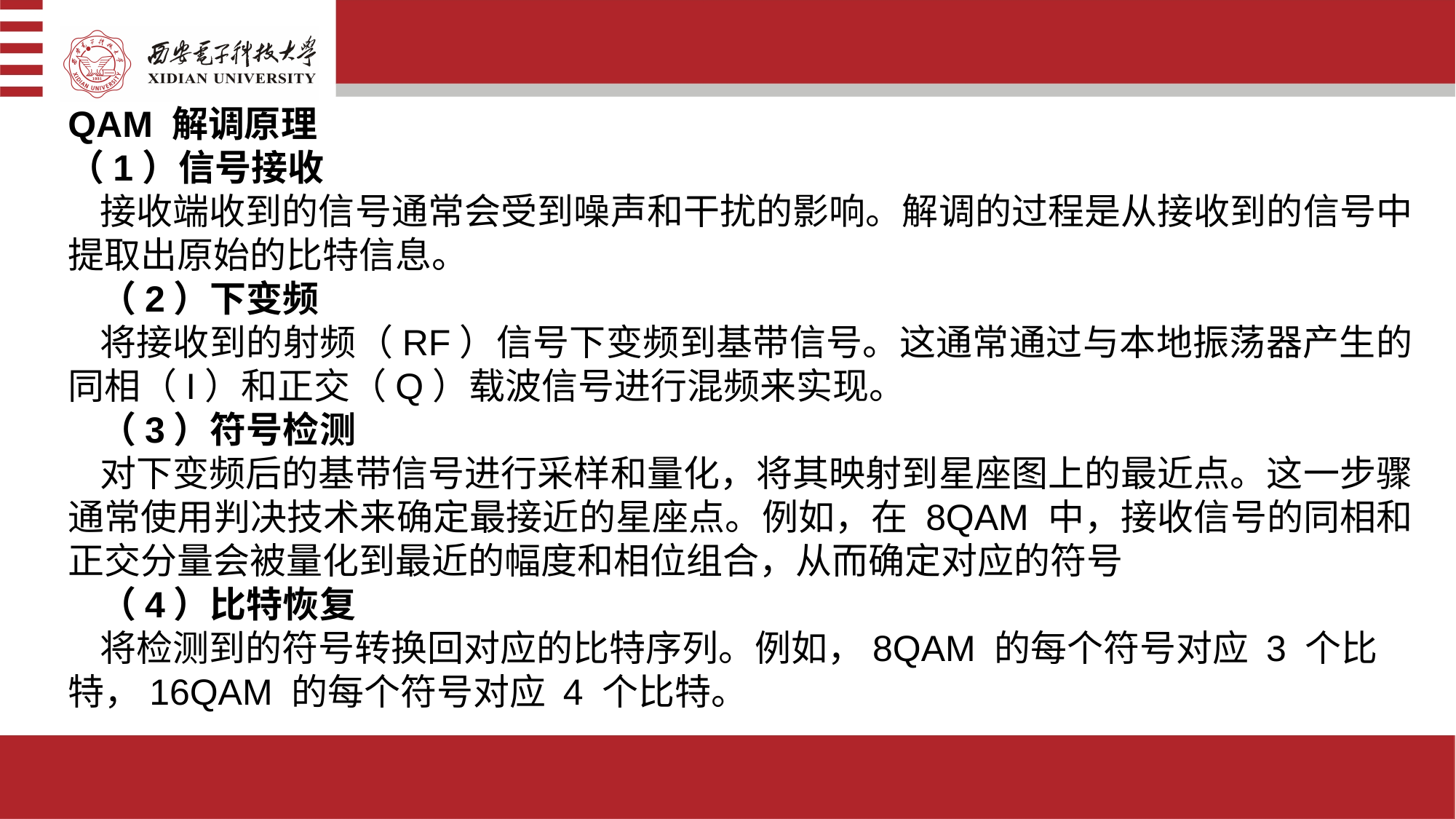

QAM 解调原理
（1）信号接收
接收端收到的信号通常会受到噪声和干扰的影响。解调的过程是从接收到的信号中提取出原始的比特信息。
（2）下变频
将接收到的射频（RF）信号下变频到基带信号。这通常通过与本地振荡器产生的同相（I）和正交（Q）载波信号进行混频来实现。
（3）符号检测
对下变频后的基带信号进行采样和量化，将其映射到星座图上的最近点。这一步骤通常使用判决技术来确定最接近的星座点。例如，在 8QAM 中，接收信号的同相和正交分量会被量化到最近的幅度和相位组合，从而确定对应的符号
（4）比特恢复
将检测到的符号转换回对应的比特序列。例如，8QAM 的每个符号对应 3 个比特，16QAM 的每个符号对应 4 个比特。